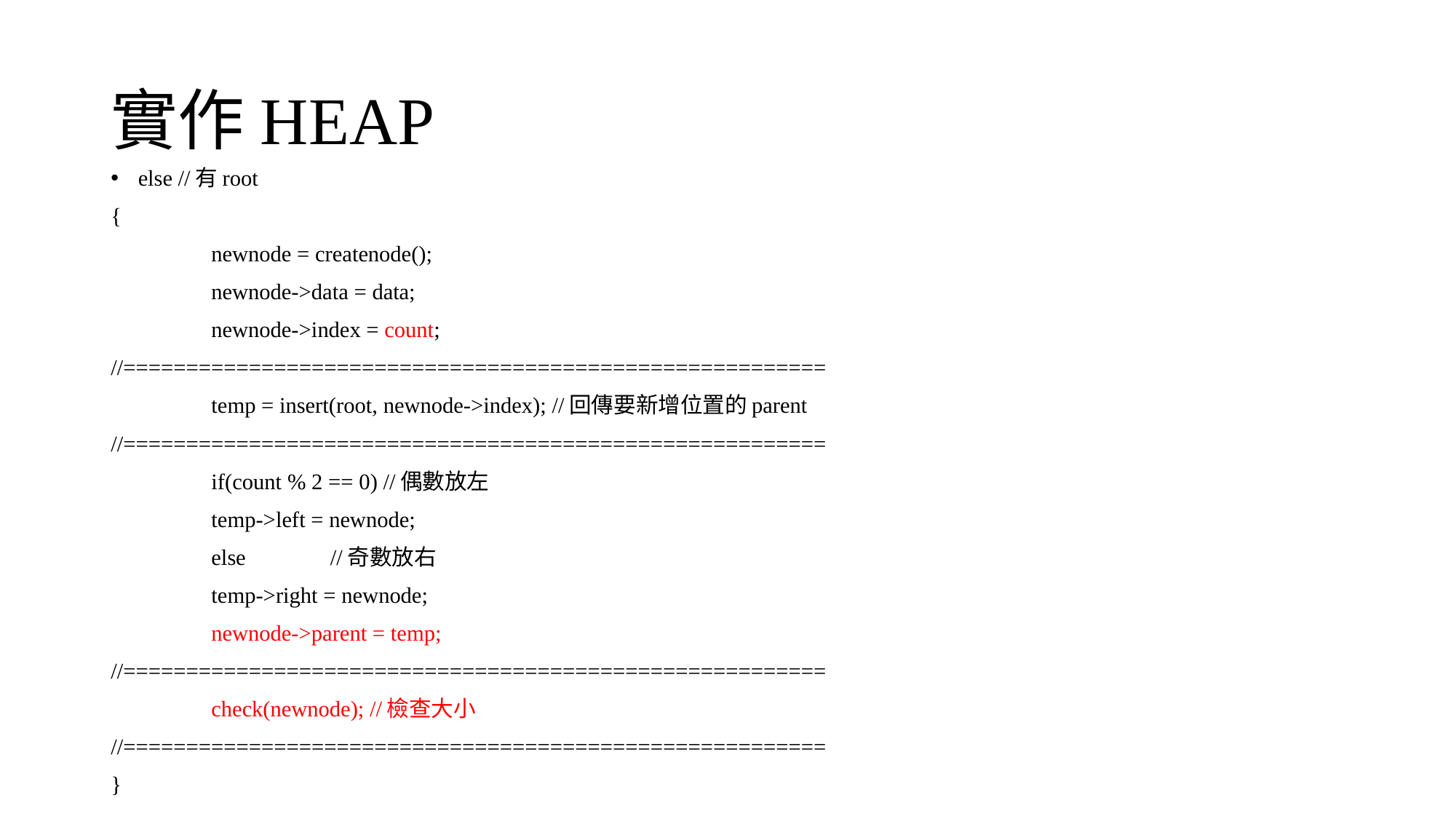

# 實作HEAP
else //有root
{
	newnode = createnode();
	newnode->data = data;
	newnode->index = count;
//========================================================
	temp = insert(root, newnode->index); //回傳要新增位置的parent
//========================================================
	if(count % 2 == 0) //偶數放左
		temp->left = newnode;
	else               //奇數放右
		temp->right = newnode;
	newnode->parent = temp;
//========================================================
	check(newnode); //檢查大小
//========================================================
}